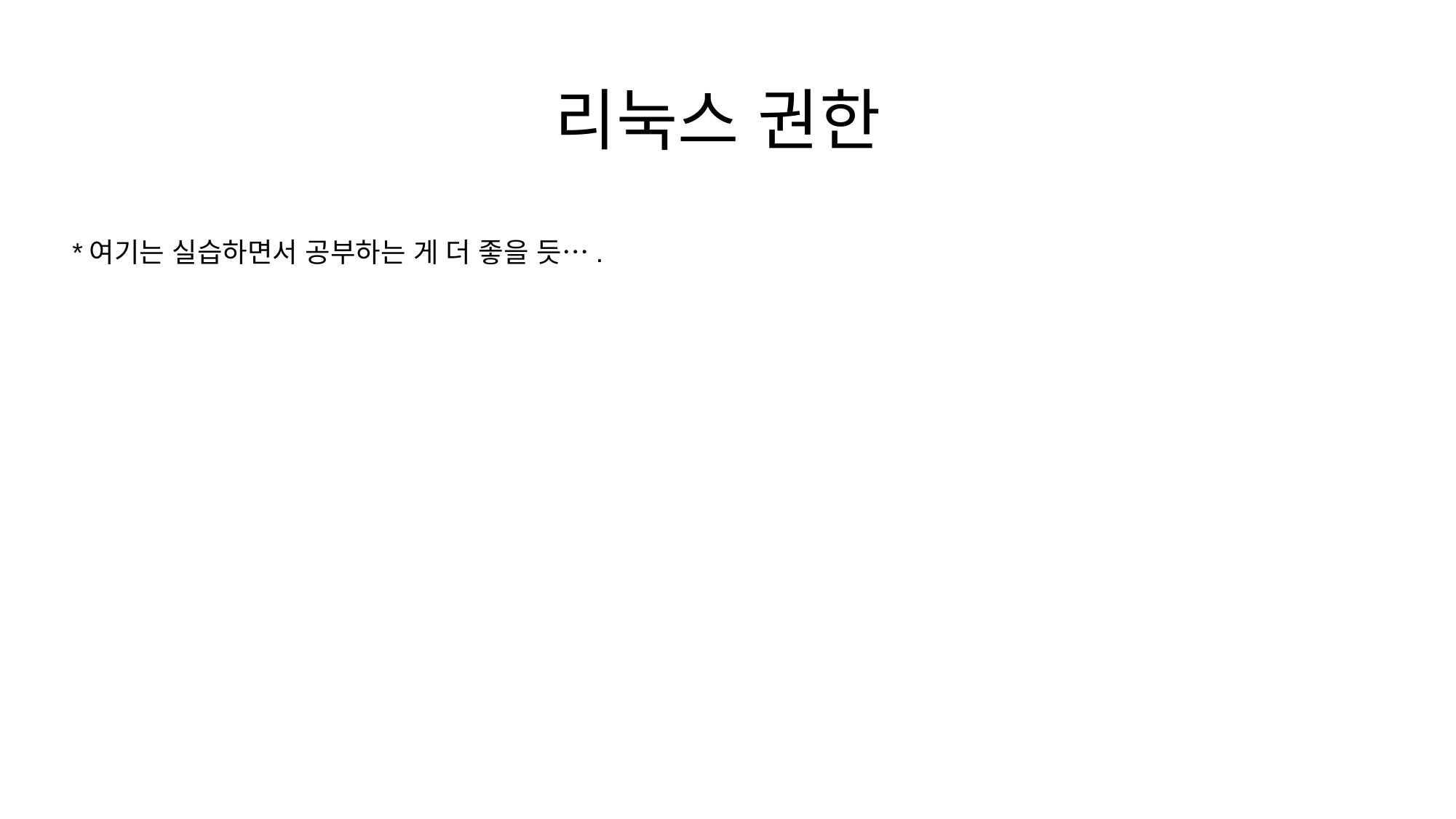

# 리눅스 권한
*여기는 실습하면서 공부하는 게 더 좋을 듯….